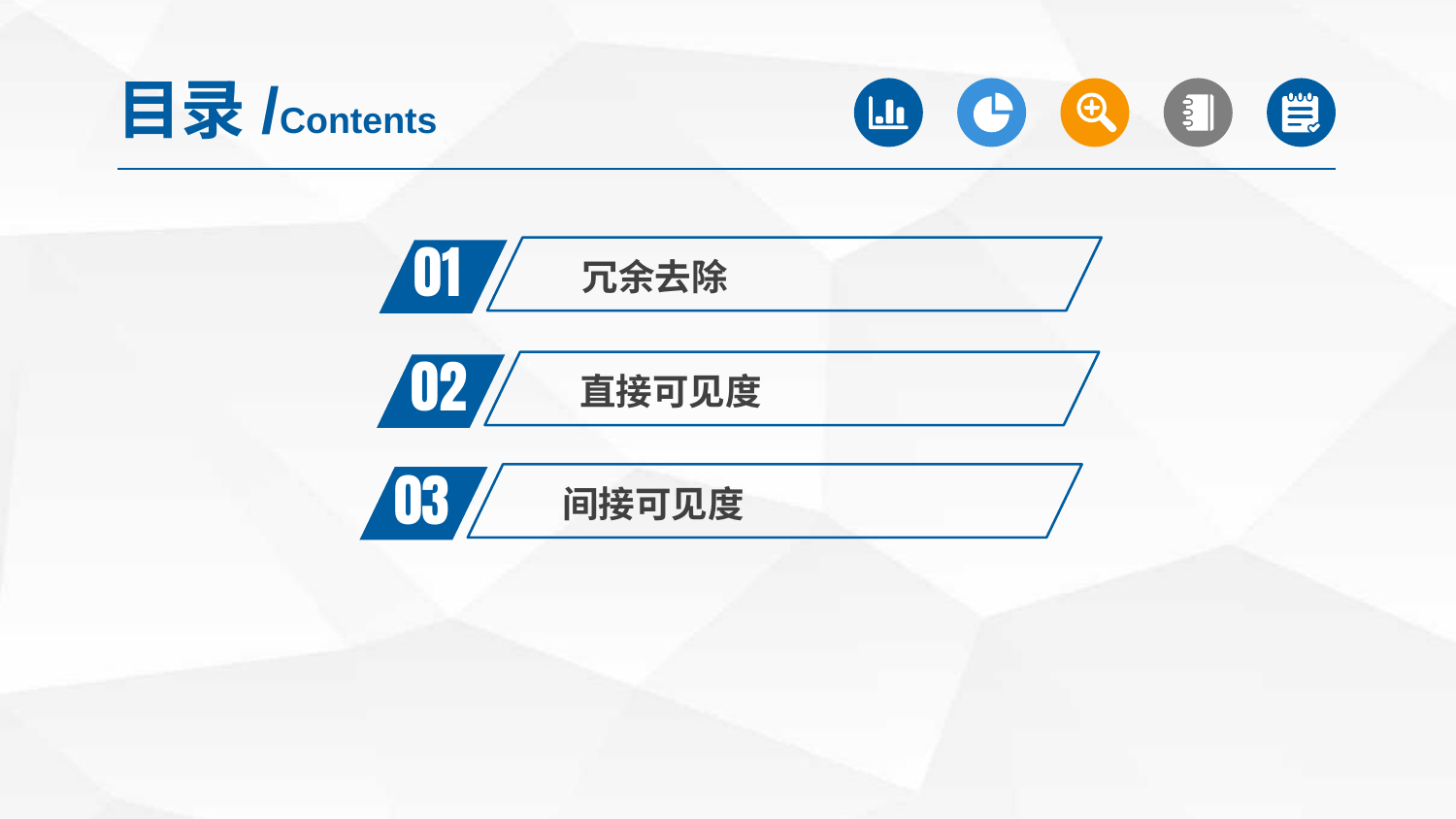

目录/Contents

01

冗余去除
02

直接可见度
03

间接可见度